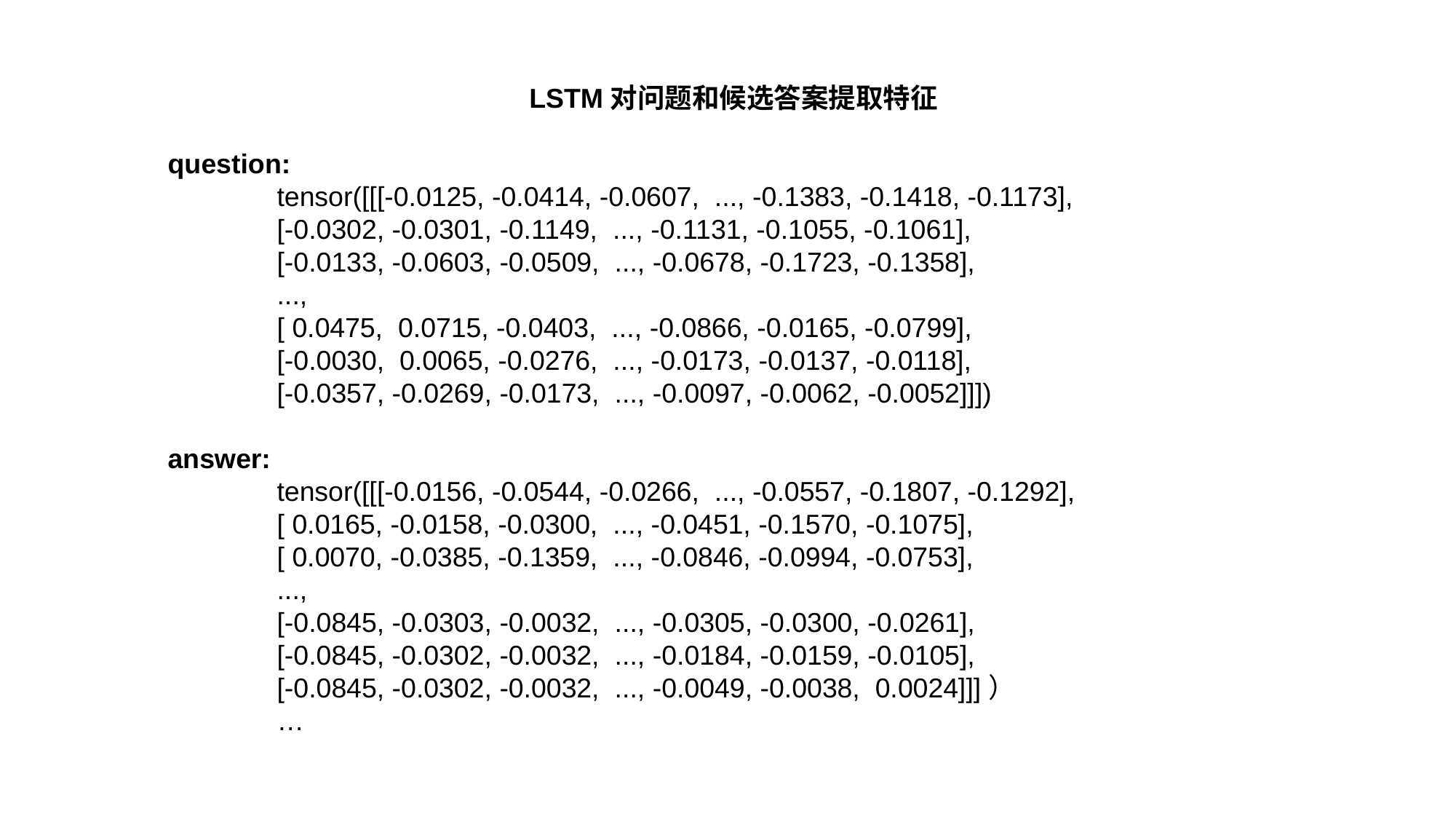

LSTM对问题和候选答案提取特征

	question:
		tensor([[[-0.0125, -0.0414, -0.0607,  ..., -0.1383, -0.1418, -0.1173],
         		[-0.0302, -0.0301, -0.1149,  ..., -0.1131, -0.1055, -0.1061],
         		[-0.0133, -0.0603, -0.0509,  ..., -0.0678, -0.1723, -0.1358],
         		...,
         		[ 0.0475,  0.0715, -0.0403,  ..., -0.0866, -0.0165, -0.0799],
         		[-0.0030,  0.0065, -0.0276,  ..., -0.0173, -0.0137, -0.0118],
         		[-0.0357, -0.0269, -0.0173,  ..., -0.0097, -0.0062, -0.0052]]])

	answer:
		tensor([[[-0.0156, -0.0544, -0.0266,  ..., -0.0557, -0.1807, -0.1292],
         		[ 0.0165, -0.0158, -0.0300,  ..., -0.0451, -0.1570, -0.1075],
         		[ 0.0070, -0.0385, -0.1359,  ..., -0.0846, -0.0994, -0.0753],
         		...,
         		[-0.0845, -0.0303, -0.0032,  ..., -0.0305, -0.0300, -0.0261],
         		[-0.0845, -0.0302, -0.0032,  ..., -0.0184, -0.0159, -0.0105],
         		[-0.0845, -0.0302, -0.0032,  ..., -0.0049, -0.0038,  0.0024]]]）
		…